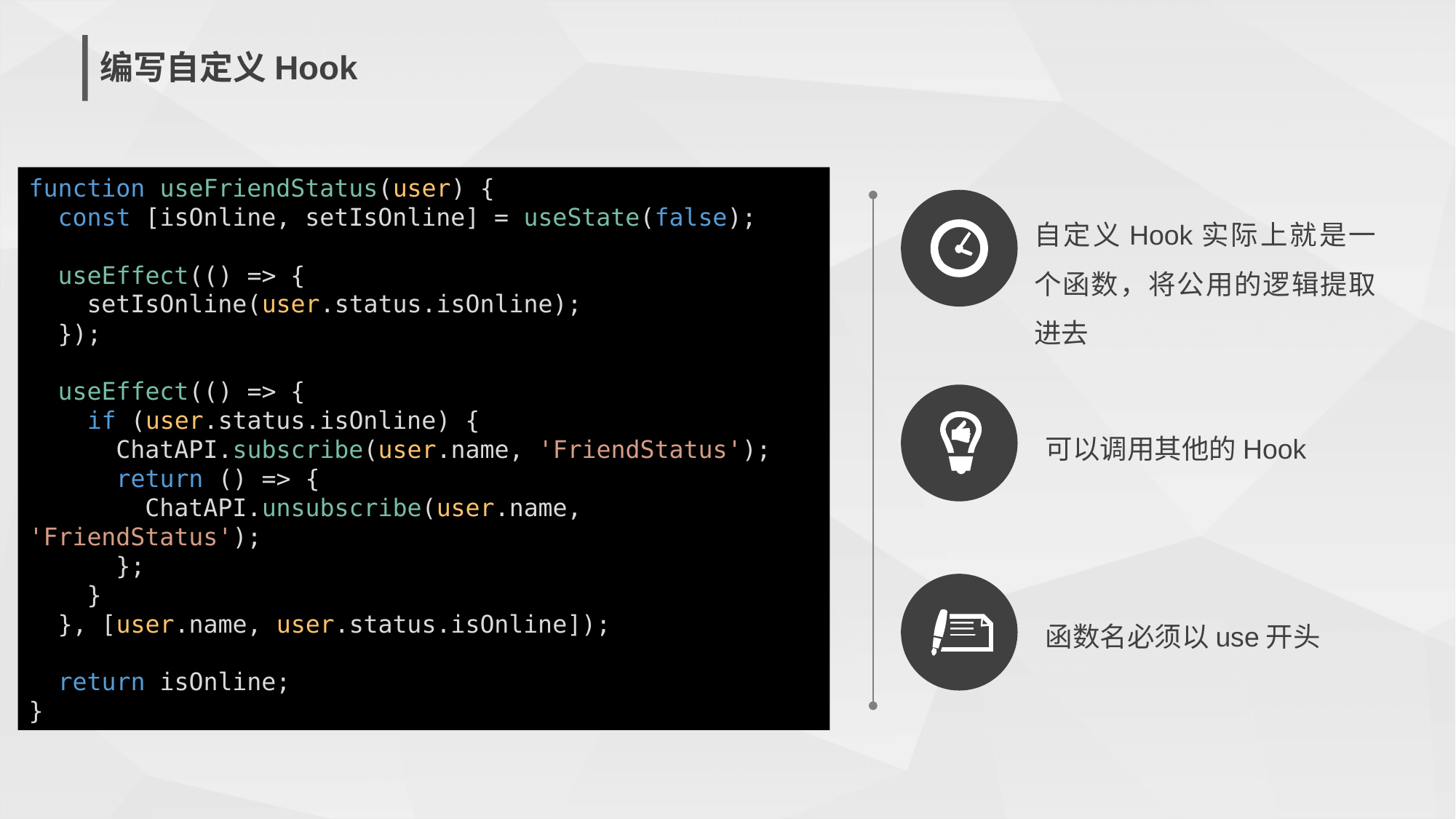

编写自定义Hook
function useFriendStatus(user) {
  const [isOnline, setIsOnline] = useState(false);
  useEffect(() => {
    setIsOnline(user.status.isOnline);
  });
  useEffect(() => {
    if (user.status.isOnline) {
      ChatAPI.subscribe(user.name, 'FriendStatus');
      return () => {
        ChatAPI.unsubscribe(user.name, 'FriendStatus');
      };
    }
  }, [user.name, user.status.isOnline]);
  return isOnline;
}

自定义Hook实际上就是一个函数，将公用的逻辑提取进去

可以调用其他的Hook

函数名必须以use开头